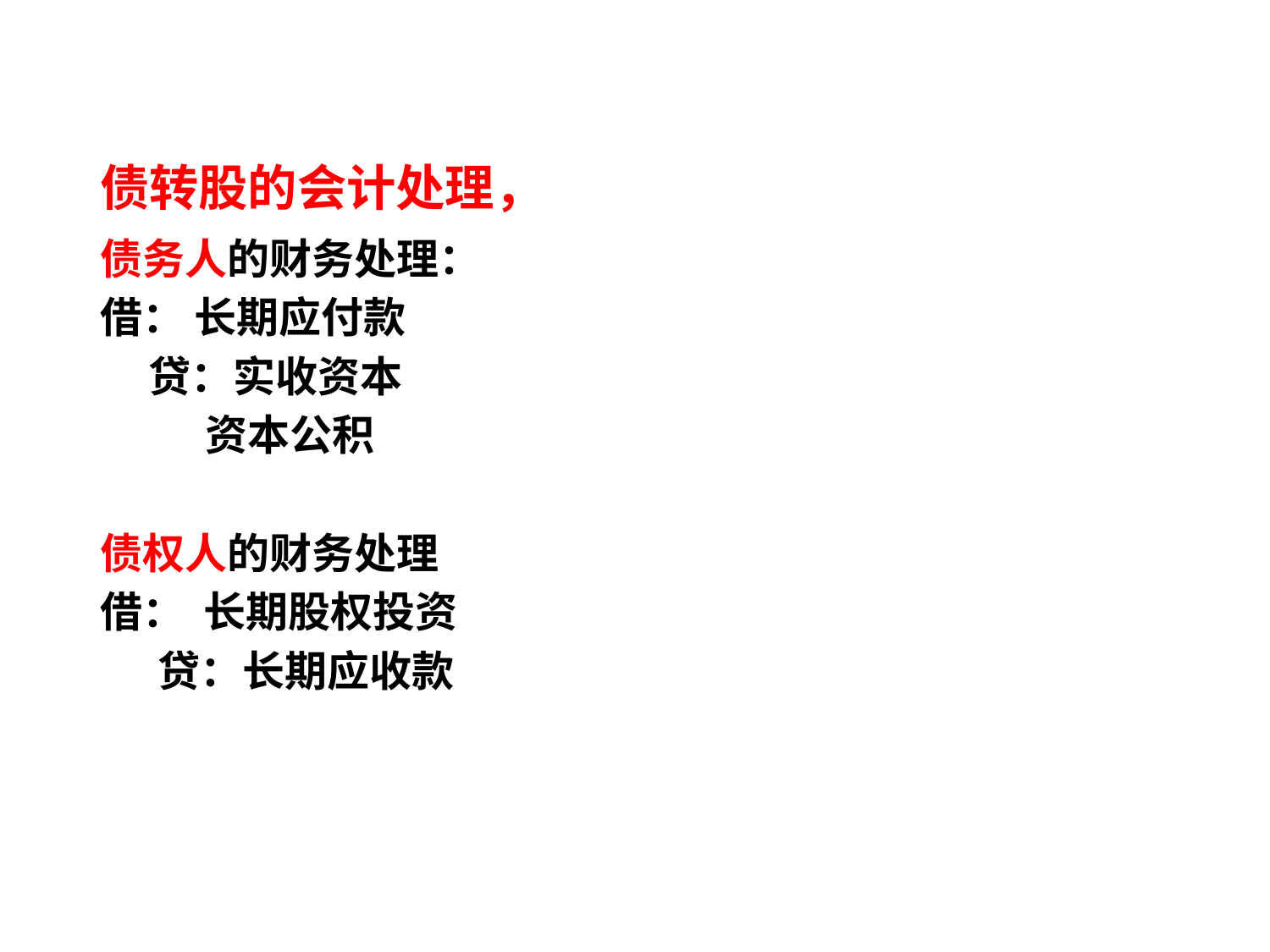

# 债转股的会计处理，
债务人的财务处理：
借： 长期应付款
    贷：实收资本
          资本公积

债权人的财务处理
借：  长期股权投资
     贷：长期应收款